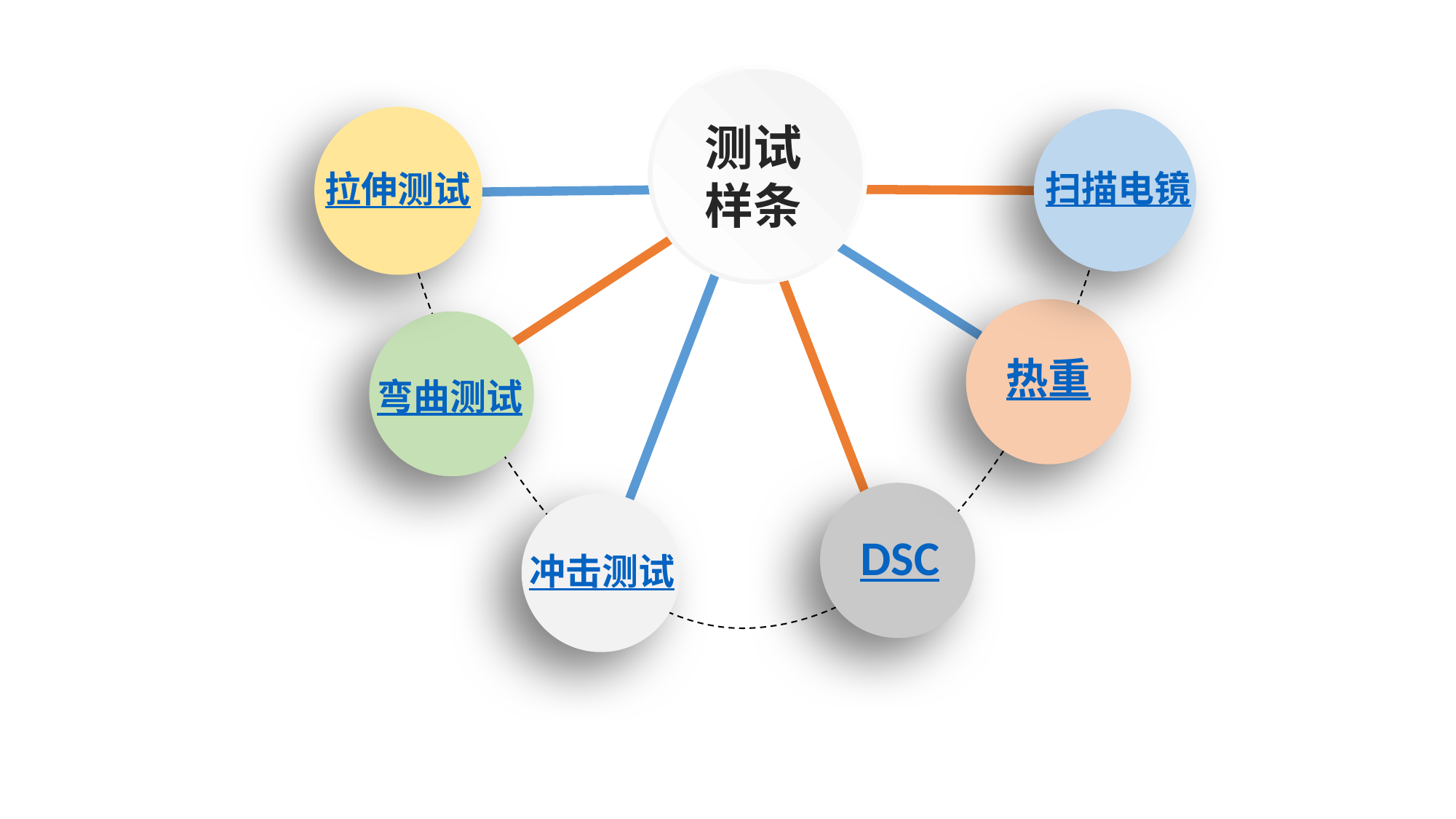

测试
样条

扫描电镜
拉伸测试

热重
弯曲测试

DSC
冲击测试